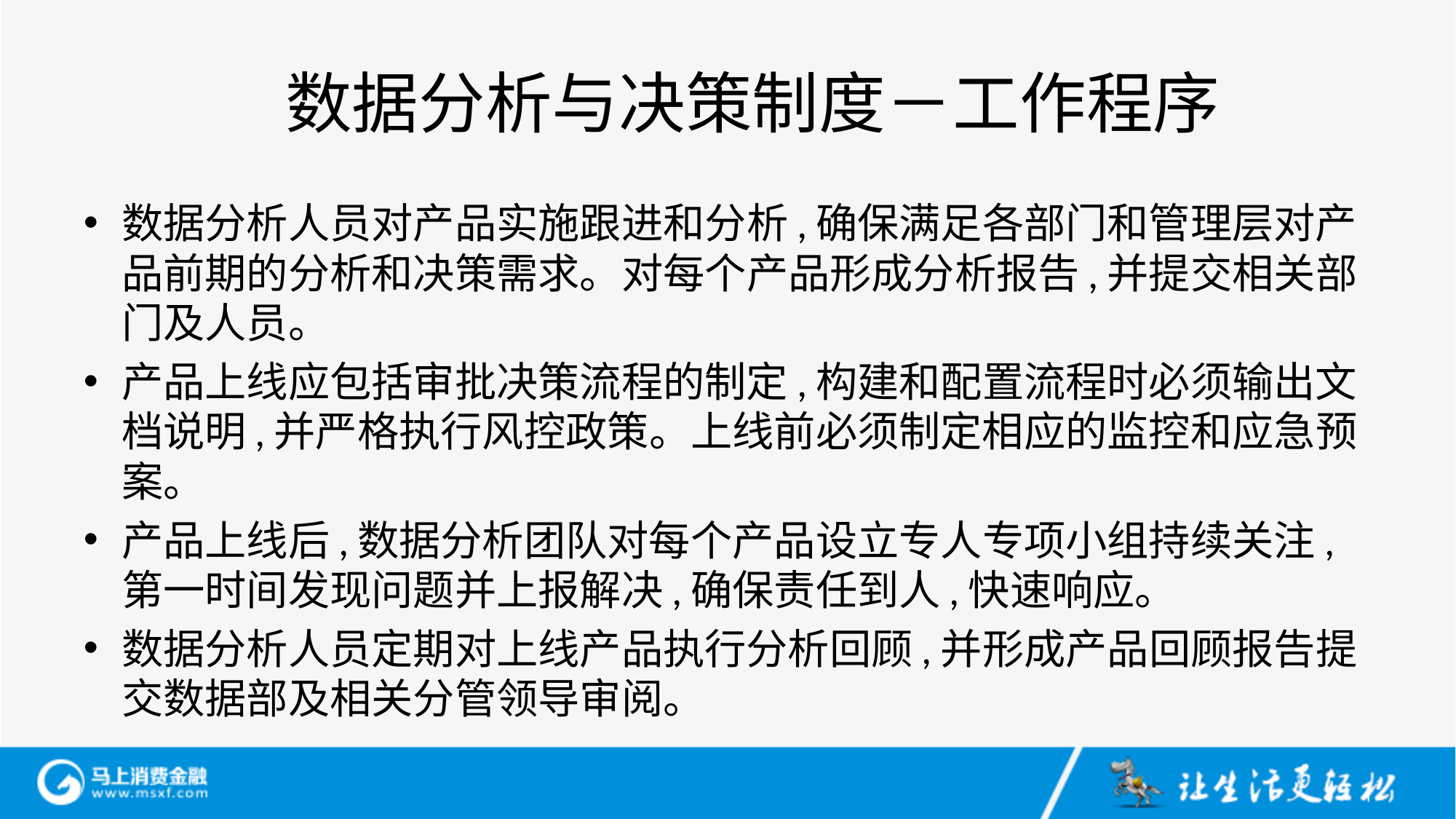

# 数据分析与决策制度－工作程序
数据分析人员对产品实施跟进和分析,确保满足各部门和管理层对产品前期的分析和决策需求。对每个产品形成分析报告,并提交相关部门及人员。
产品上线应包括审批决策流程的制定,构建和配置流程时必须输出文档说明,并严格执行风控政策。上线前必须制定相应的监控和应急预案。
产品上线后,数据分析团队对每个产品设立专人专项小组持续关注,第一时间发现问题并上报解决,确保责任到人,快速响应。
数据分析人员定期对上线产品执行分析回顾,并形成产品回顾报告提交数据部及相关分管领导审阅。